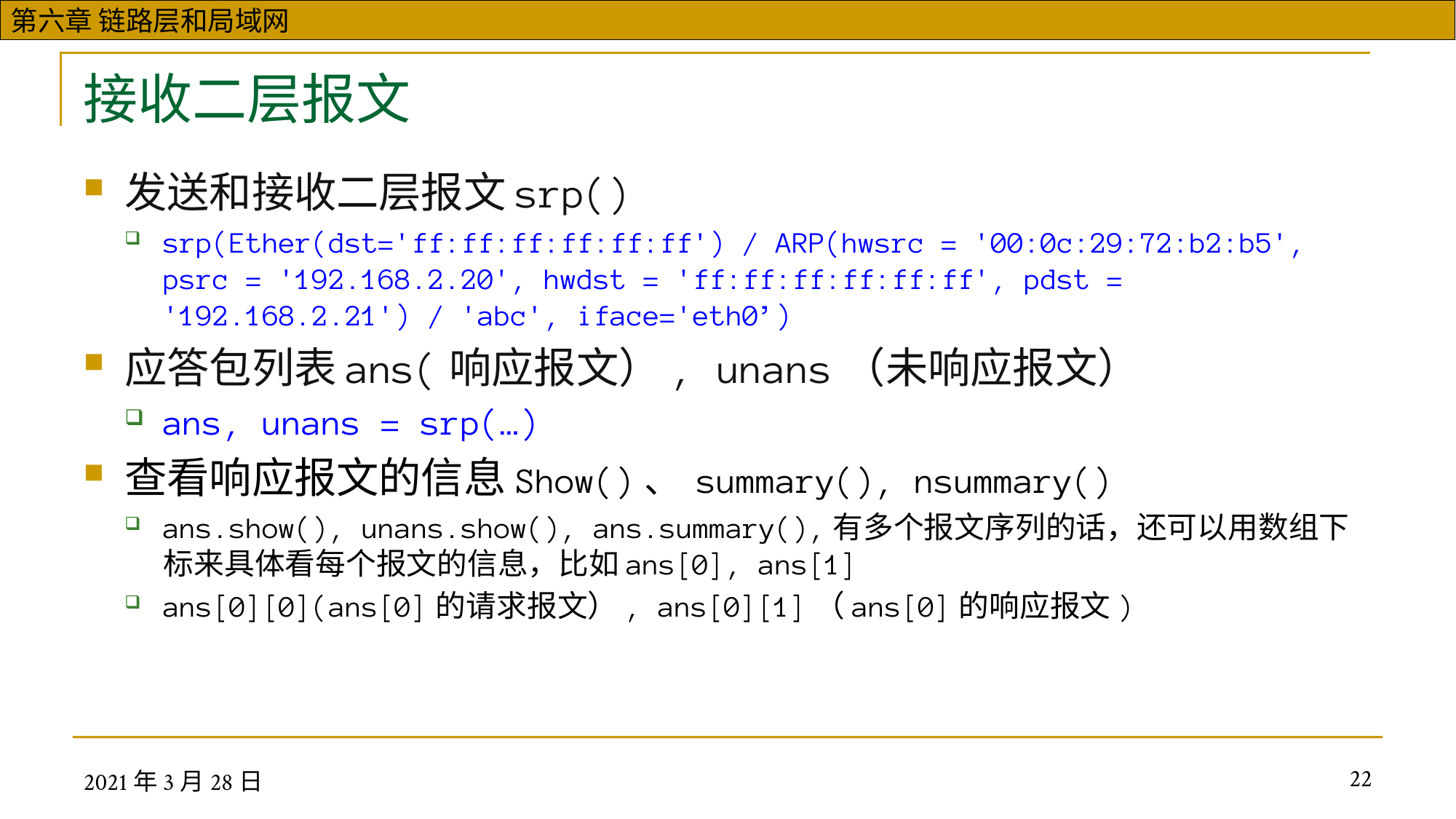

# 接收二层报文
发送和接收二层报文srp()
srp(Ether(dst='ff:ff:ff:ff:ff:ff') / ARP(hwsrc = '00:0c:29:72:b2:b5', psrc = '192.168.2.20', hwdst = 'ff:ff:ff:ff:ff:ff', pdst = '192.168.2.21') / 'abc', iface='eth0’)
应答包列表ans(响应报文）, unans（未响应报文）
ans, unans = srp(…)
查看响应报文的信息Show()、 summary(), nsummary()
ans.show(), unans.show(), ans.summary(),有多个报文序列的话，还可以用数组下标来具体看每个报文的信息，比如ans[0], ans[1]
ans[0][0](ans[0]的请求报文）, ans[0][1]（ans[0]的响应报文)

22
2021年3月28日